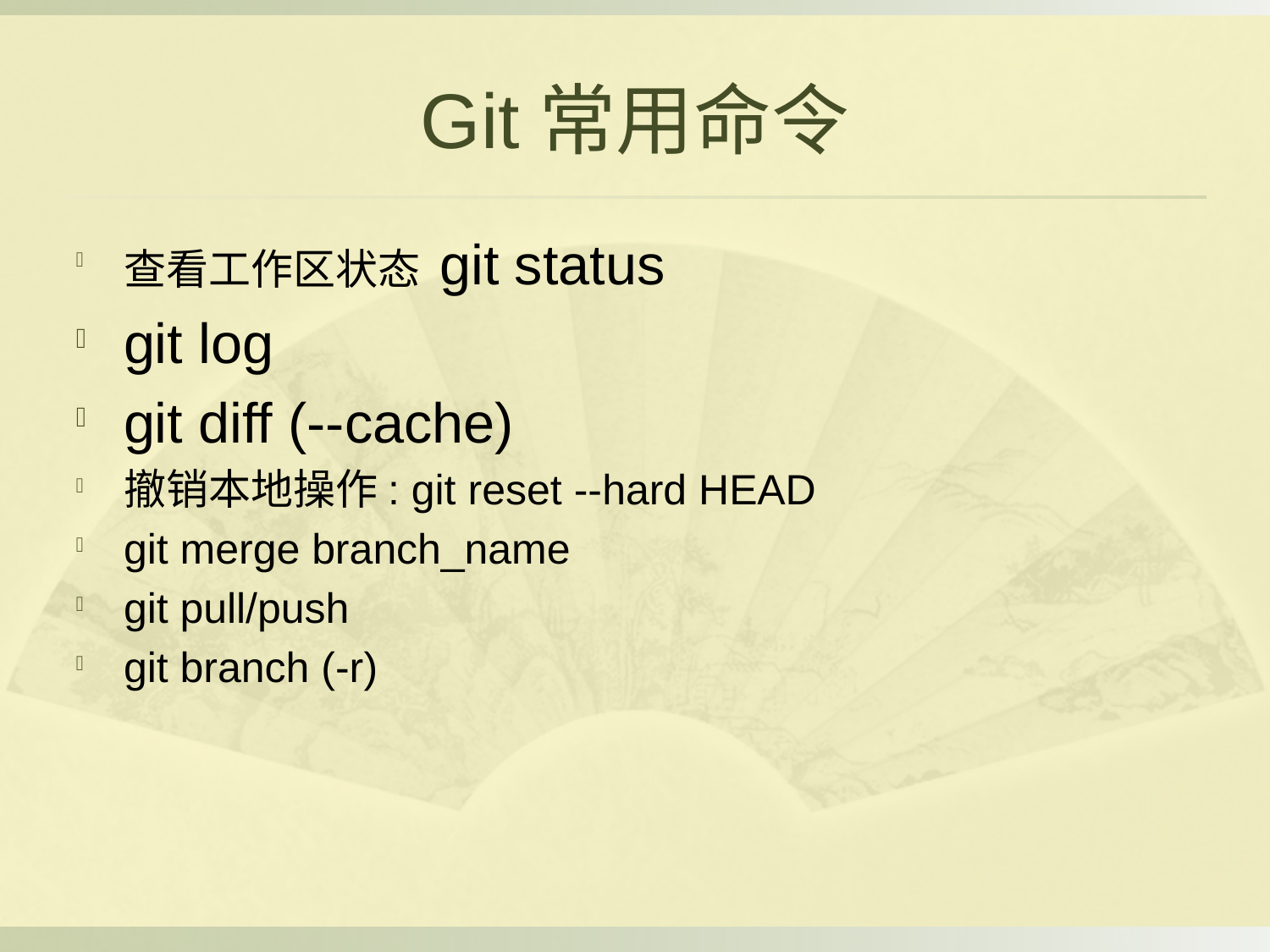

# Git常用命令
查看工作区状态 git status
git log
git diff (--cache)
撤销本地操作: git reset --hard HEAD
git merge branch_name
git pull/push
git branch (-r)